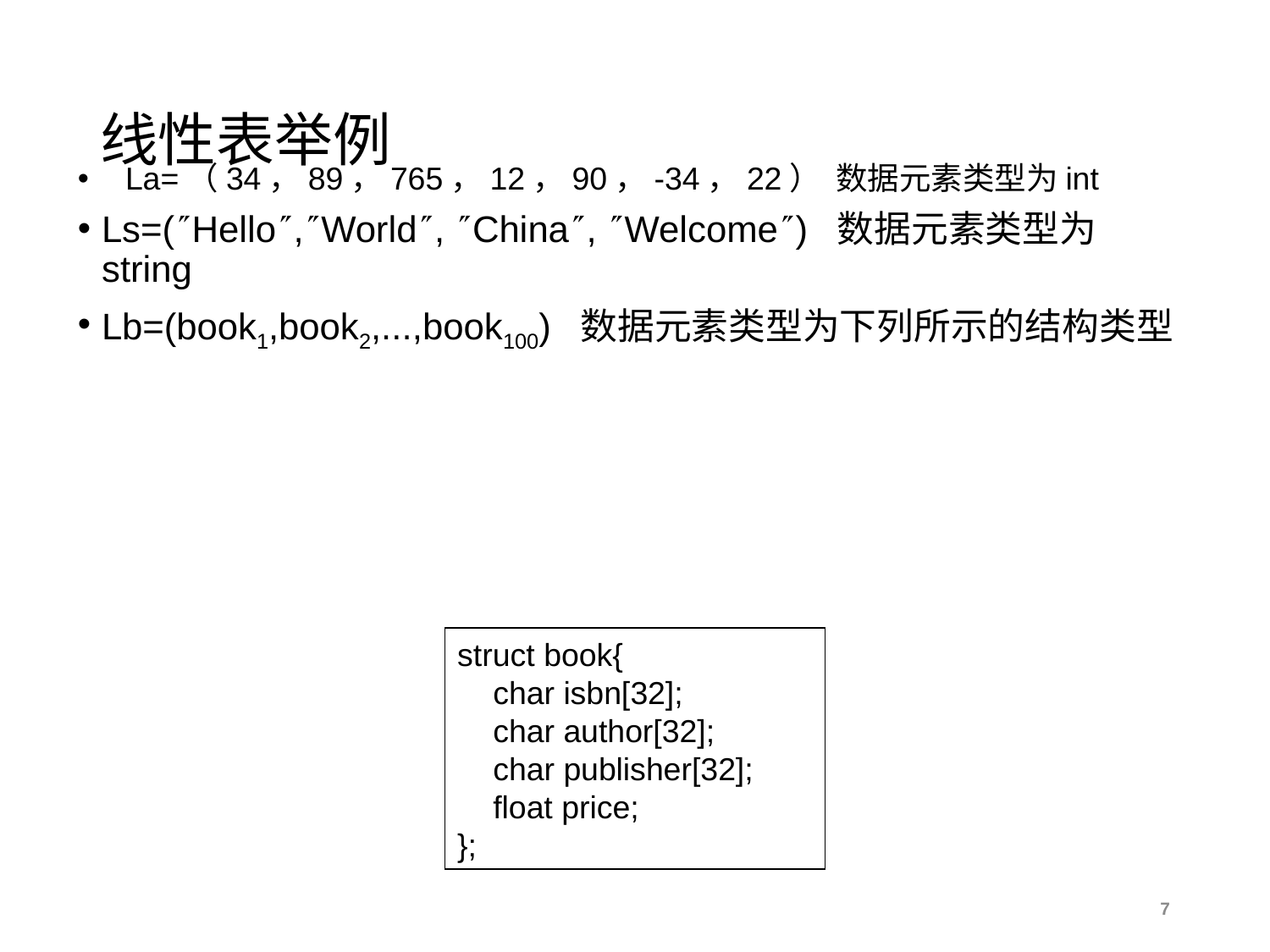

# 线性表举例
La=（34，89，765，12，90，-34，22）  数据元素类型为int
Ls=(″Hello″,″World″, ″China″, ″Welcome″)  数据元素类型为string
Lb=(book1,book2,...,book100)  数据元素类型为下列所示的结构类型

struct book{
    char isbn[32];
    char author[32];
    char publisher[32];
    float price;
};
7